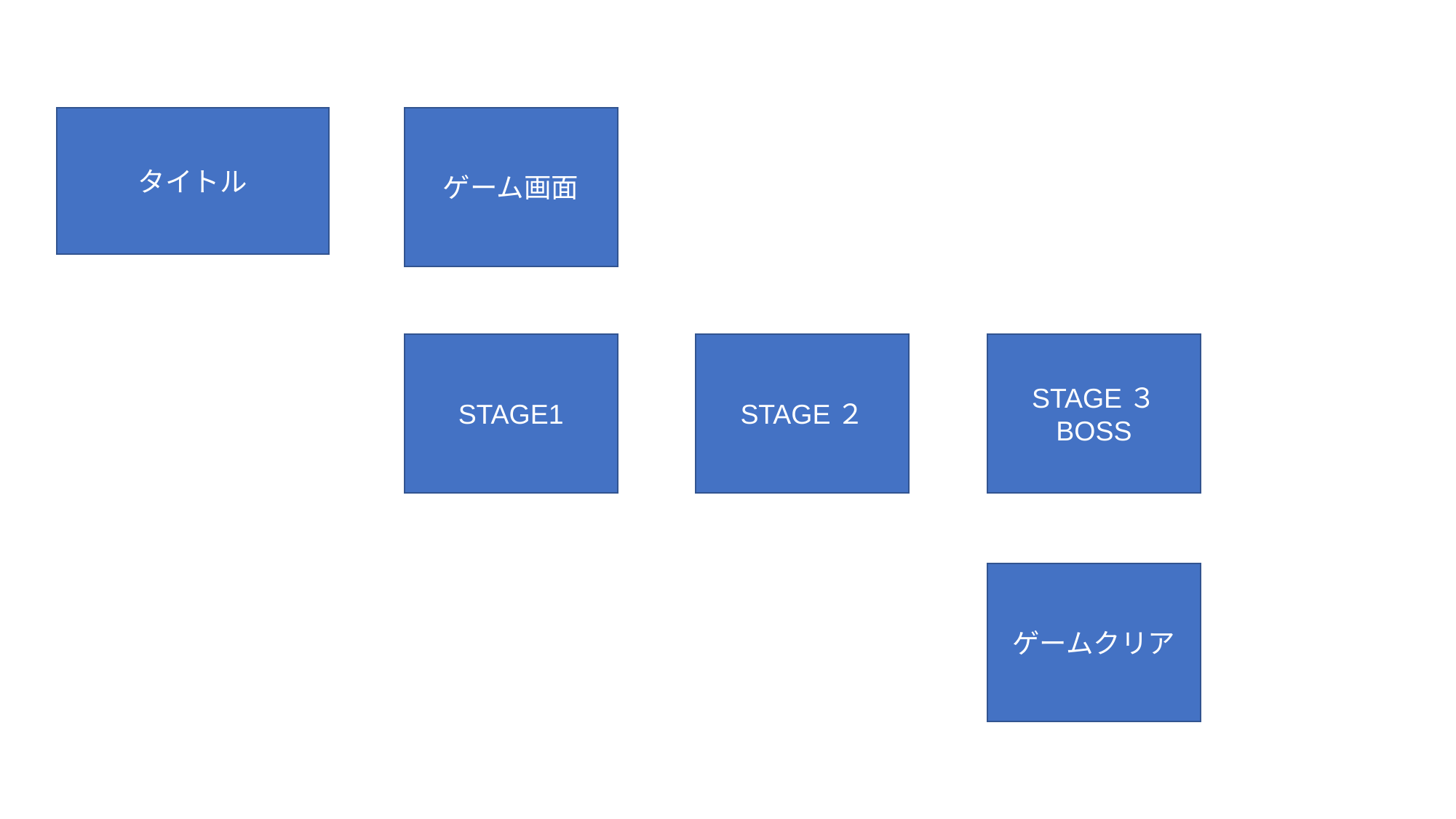

タイトル
ゲーム画面
STAGE1
STAGE２
STAGE３
BOSS
ゲームクリア